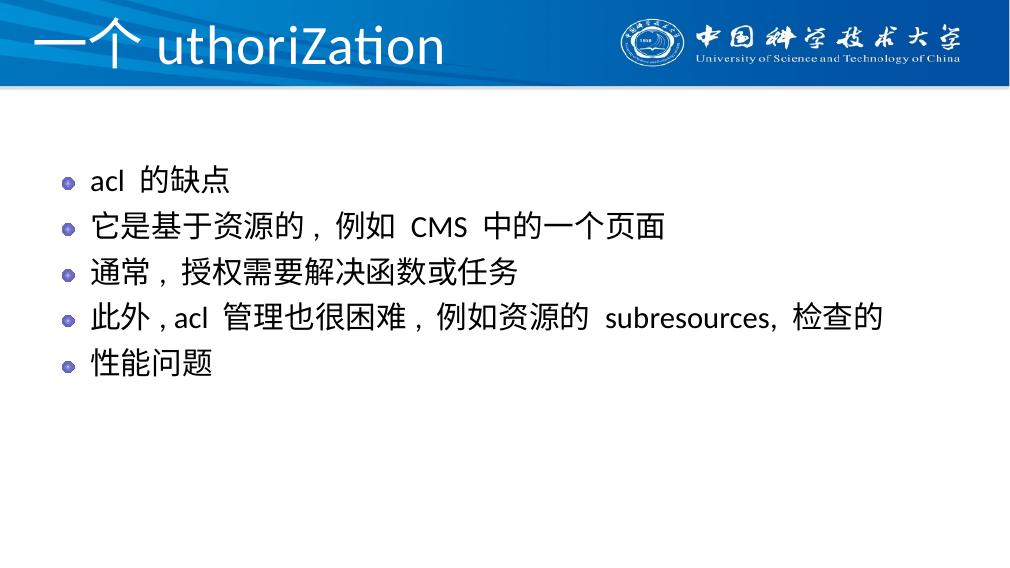

# 一个uthoriZation
acl 的缺点
它是基于资源的, 例如 CMS 中的一个页面
通常, 授权需要解决函数或任务
此外, acl 管理也很困难, 例如资源的 subresources, 检查的性能问题